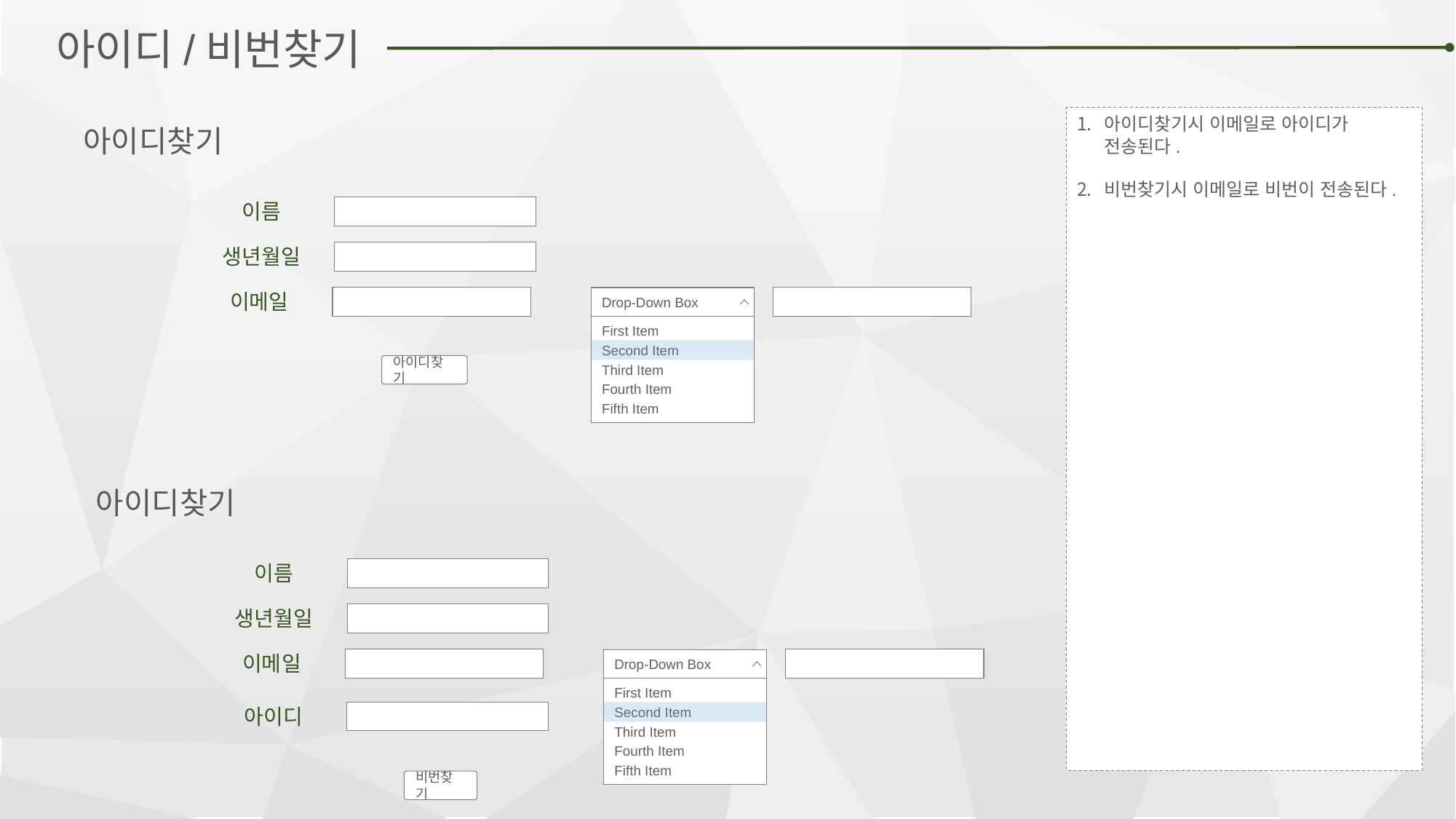

아이디/비번찾기
아이디찾기시 이메일로 아이디가 전송된다.

비번찾기시 이메일로 비번이 전송된다.
아이디찾기
이름

생년월일

이메일
Drop-Down Box

First Item
Second Item
Third Item
Fourth Item
Fifth Item

아이디찾기
아이디찾기
이름

생년월일

이메일
Drop-Down Box

First Item
Second Item
Third Item
Fourth Item
Fifth Item

아이디

비번찾기